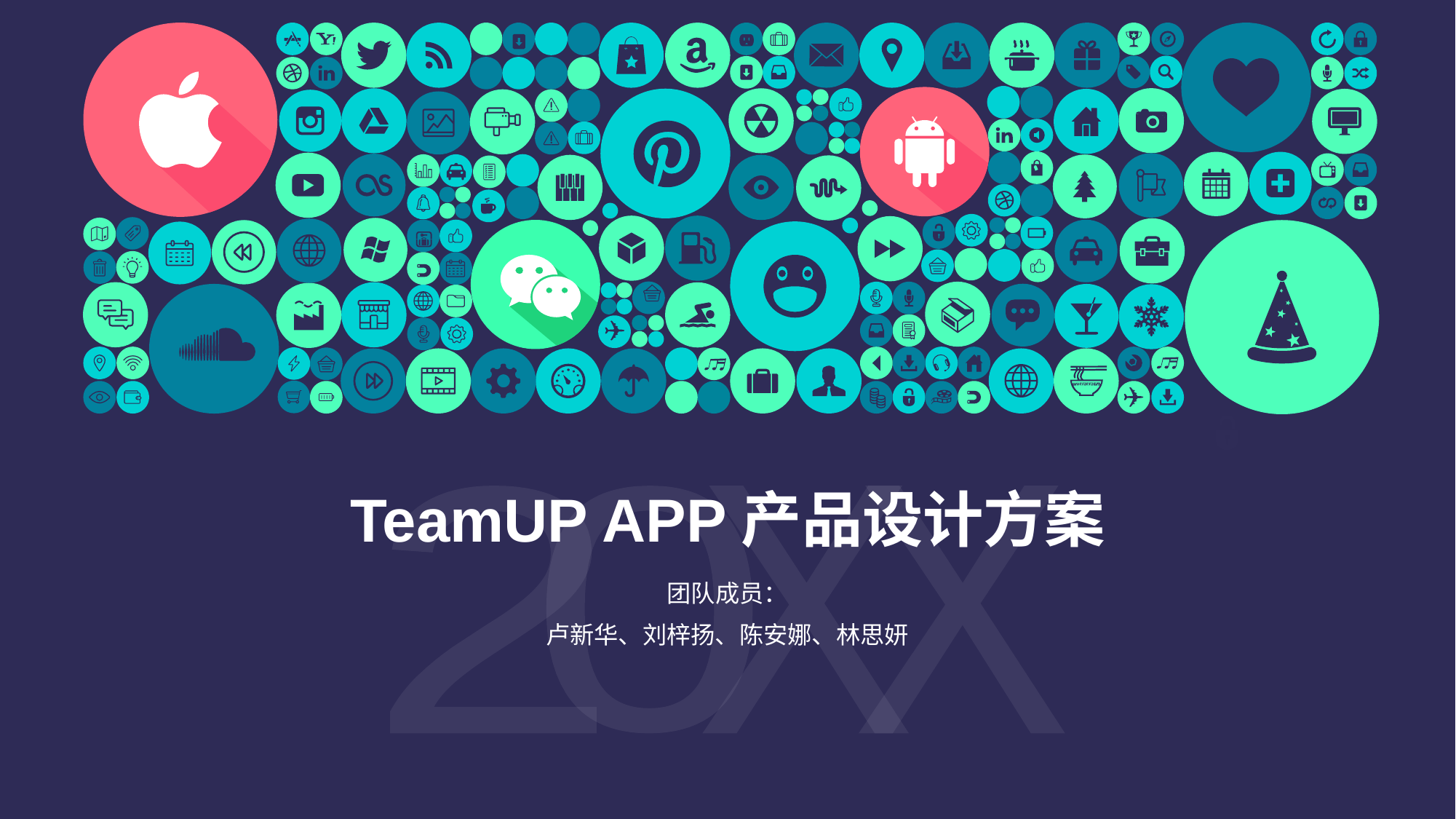

# TeamUP APP产品设计方案
2
0
X
X
团队成员：
卢新华、刘梓扬、陈安娜、林思妍